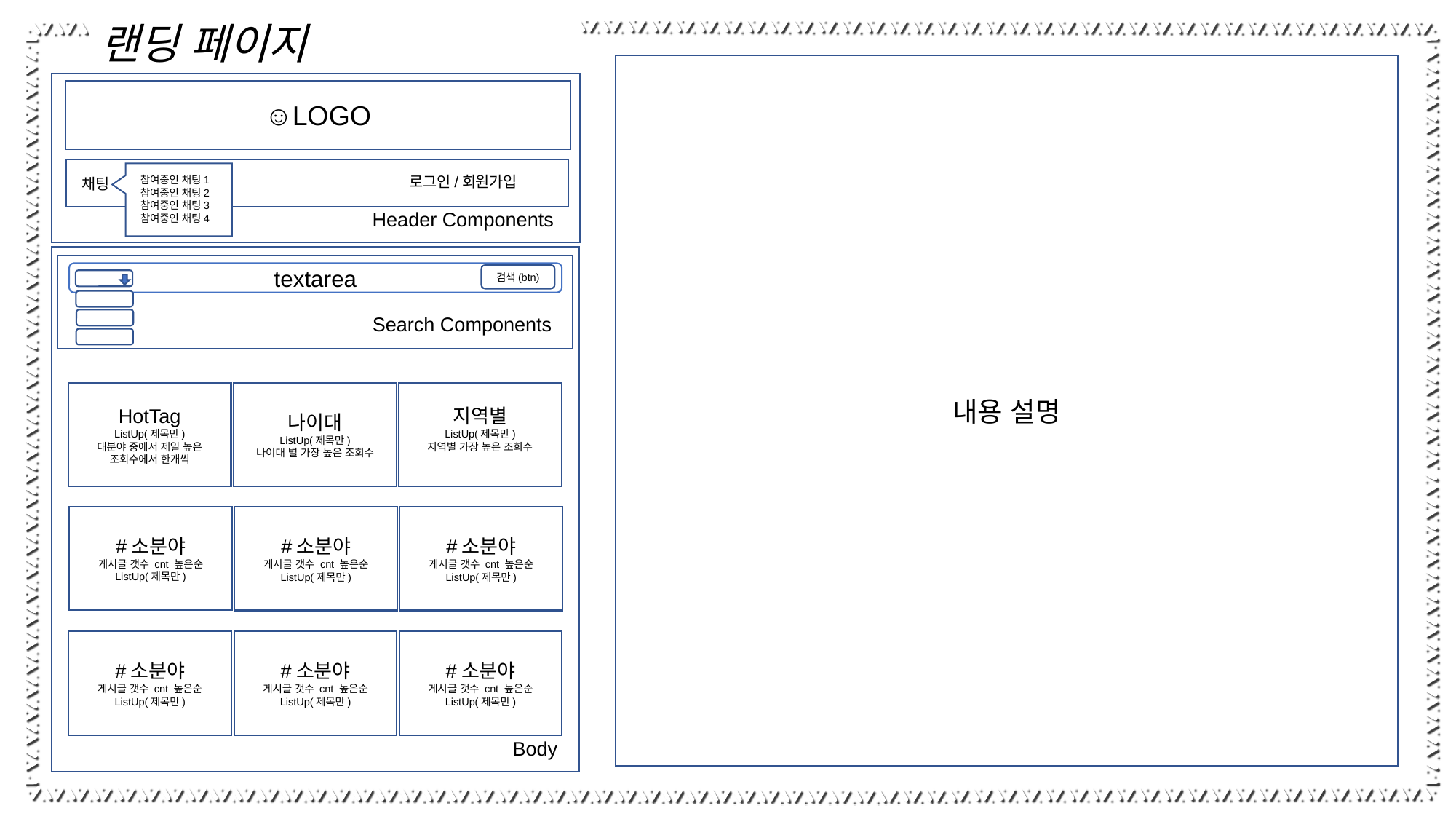

랜딩 페이지

내용 설명

☺LOGO

로그인/회원가입
참여중인 채팅1
참여중인 채팅2
참여중인 채팅3
참여중인 채팅4
채팅
Header Components

textarea
검색(btn)
select

Hashtag
Search Components
게시글
작성자
HotTag
ListUp(제목만)
대분야 중에서 제일 높은
조회수에서 한개씩
나이대
ListUp(제목만)
나이대 별 가장 높은 조회수
지역별
ListUp(제목만)
지역별 가장 높은 조회수

#소분야
게시글 갯수 cnt 높은순
ListUp(제목만)
#소분야
게시글 갯수 cnt 높은순
ListUp(제목만)
#소분야
게시글 갯수 cnt 높은순
ListUp(제목만)
#소분야
게시글 갯수 cnt 높은순
ListUp(제목만)
#소분야
게시글 갯수 cnt 높은순
ListUp(제목만)
#소분야
게시글 갯수 cnt 높은순
ListUp(제목만)
Body